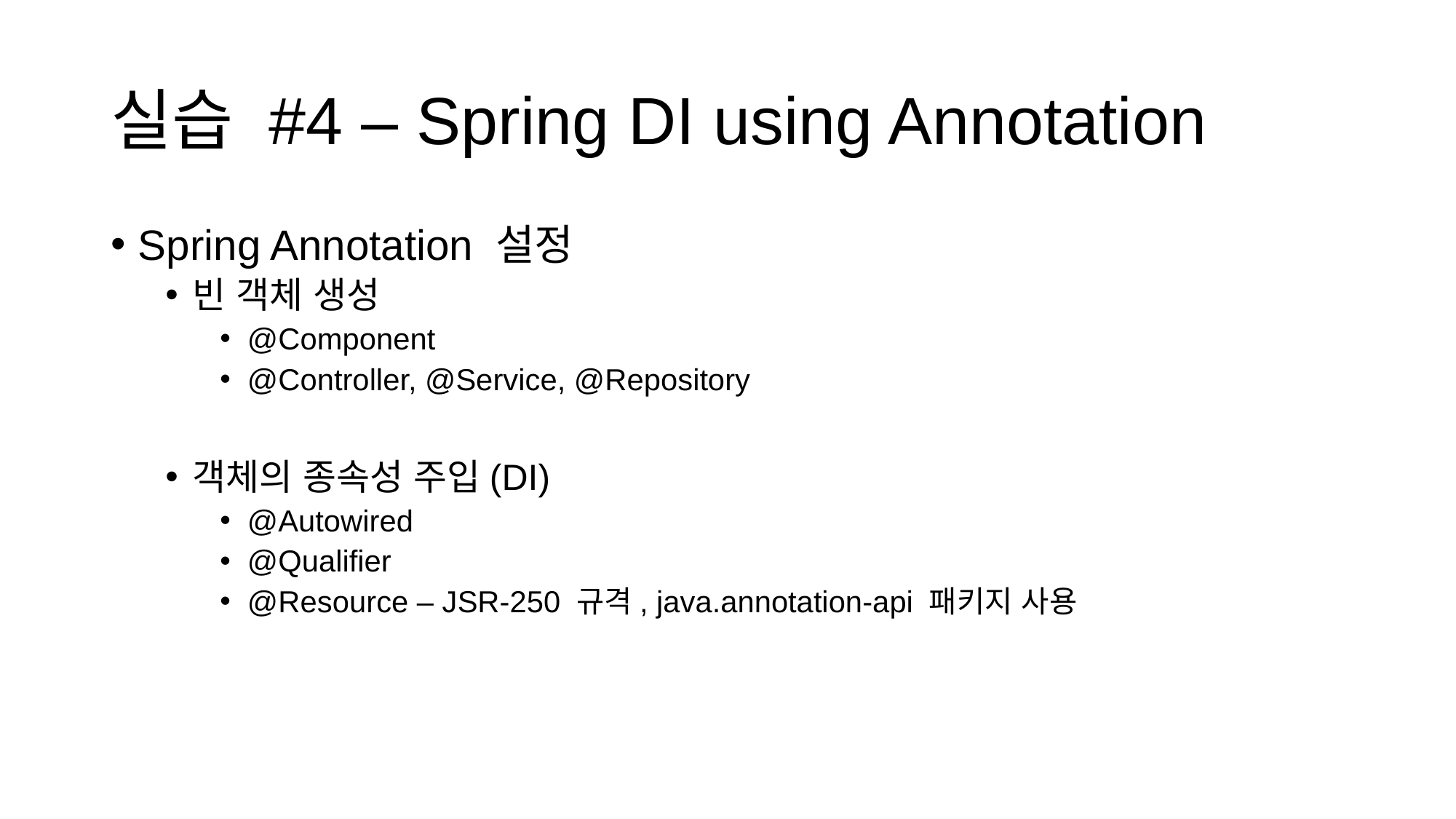

# 실습 #4 – Spring DI using Annotation
Spring Annotation 설정
빈 객체 생성
@Component
@Controller, @Service, @Repository

객체의 종속성 주입(DI)
@Autowired
@Qualifier
@Resource – JSR-250 규격, java.annotation-api 패키지 사용